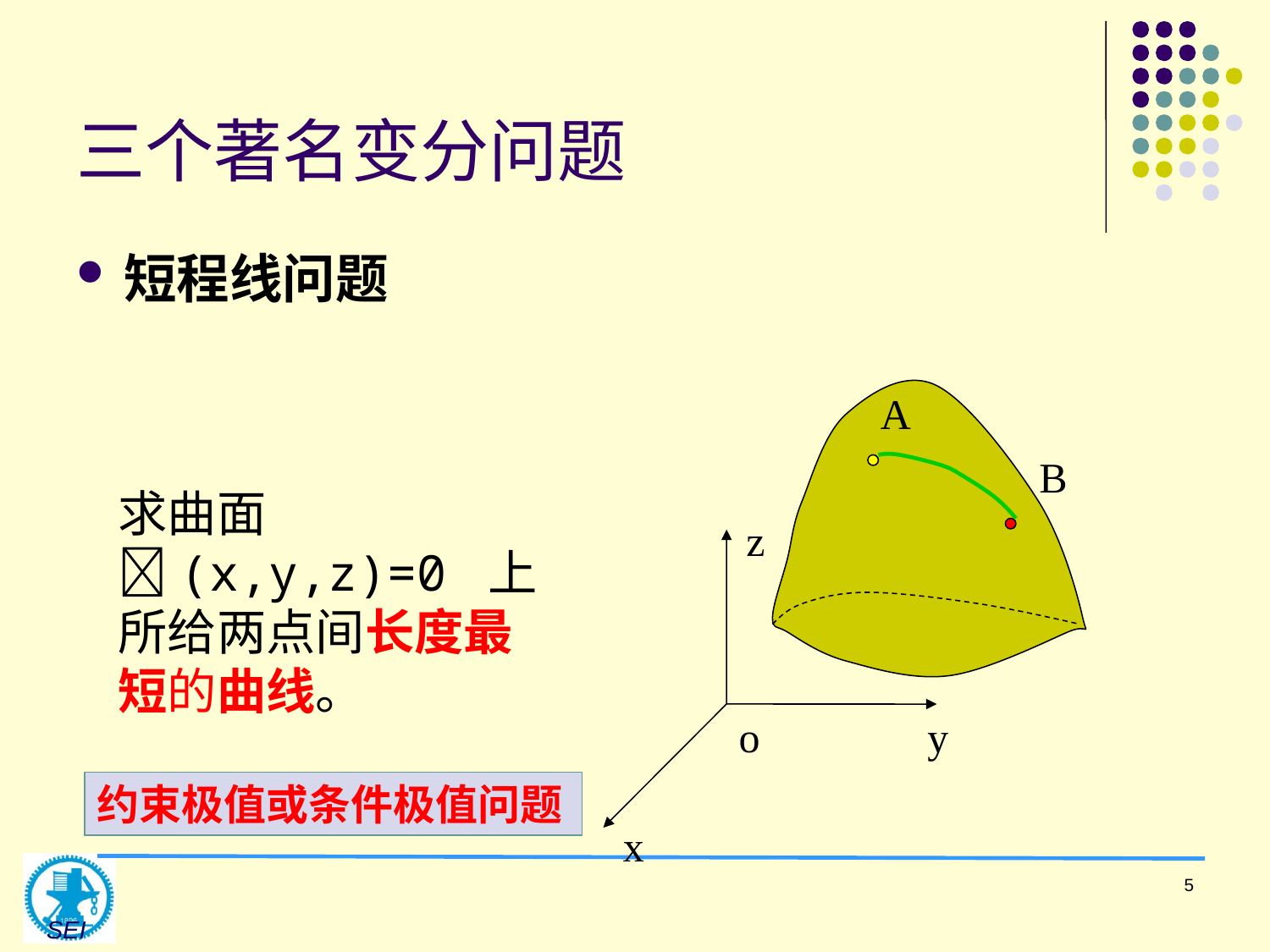

# 三个著名变分问题
短程线问题

A

B

求曲面 Φ(x,y,z)=0 上所给两点间长度最短的曲线。
z

o
y
x
约束极值或条件极值问题
5